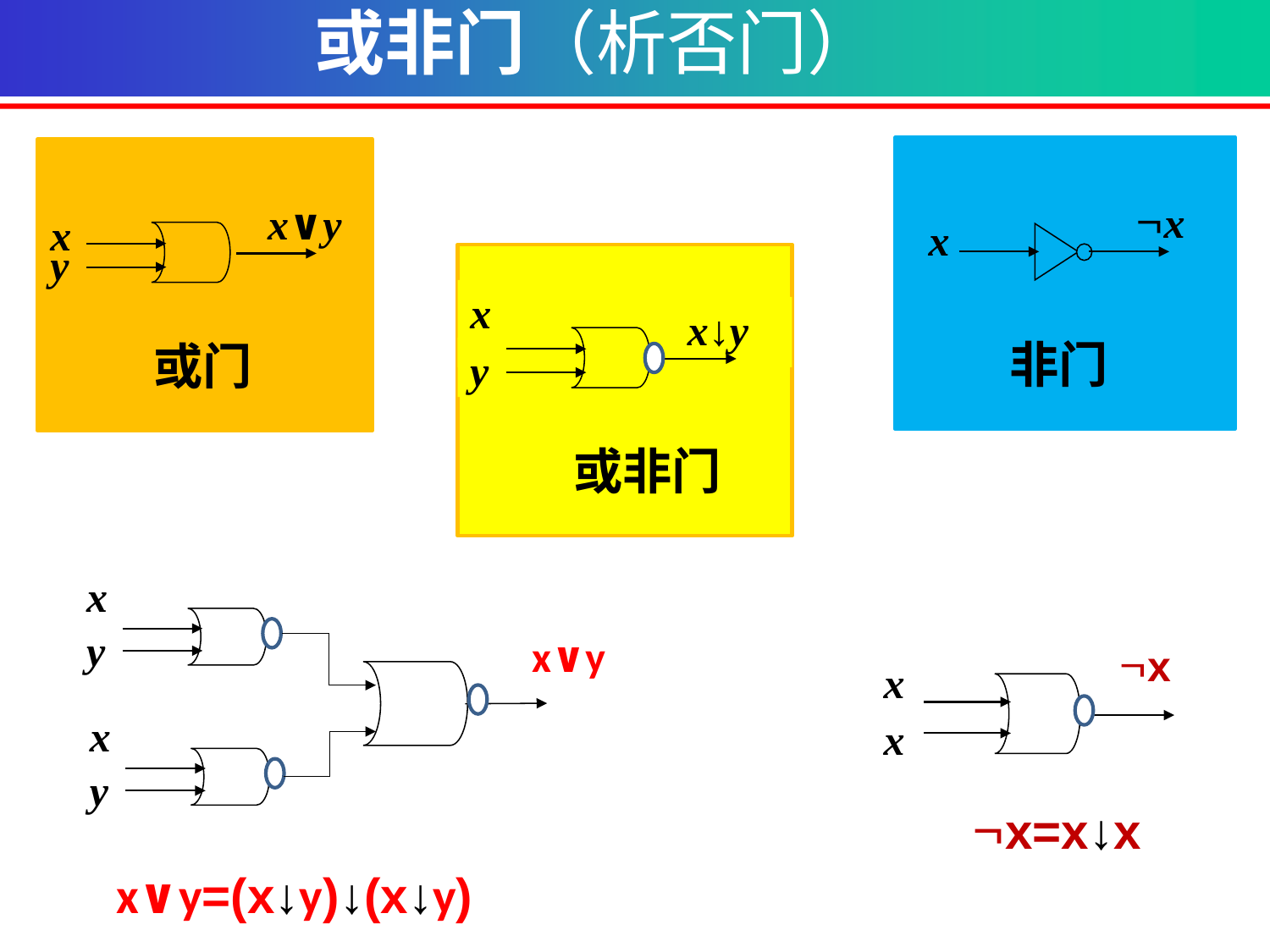

或非门（析否门）

¬x
x

非门

x∨y
x

y
或门

x
x↓y

y
或非门

x

y

x∨y

x

y

x∨y=(x↓y)↓(x↓y)
¬x
x

x

¬x=x↓x